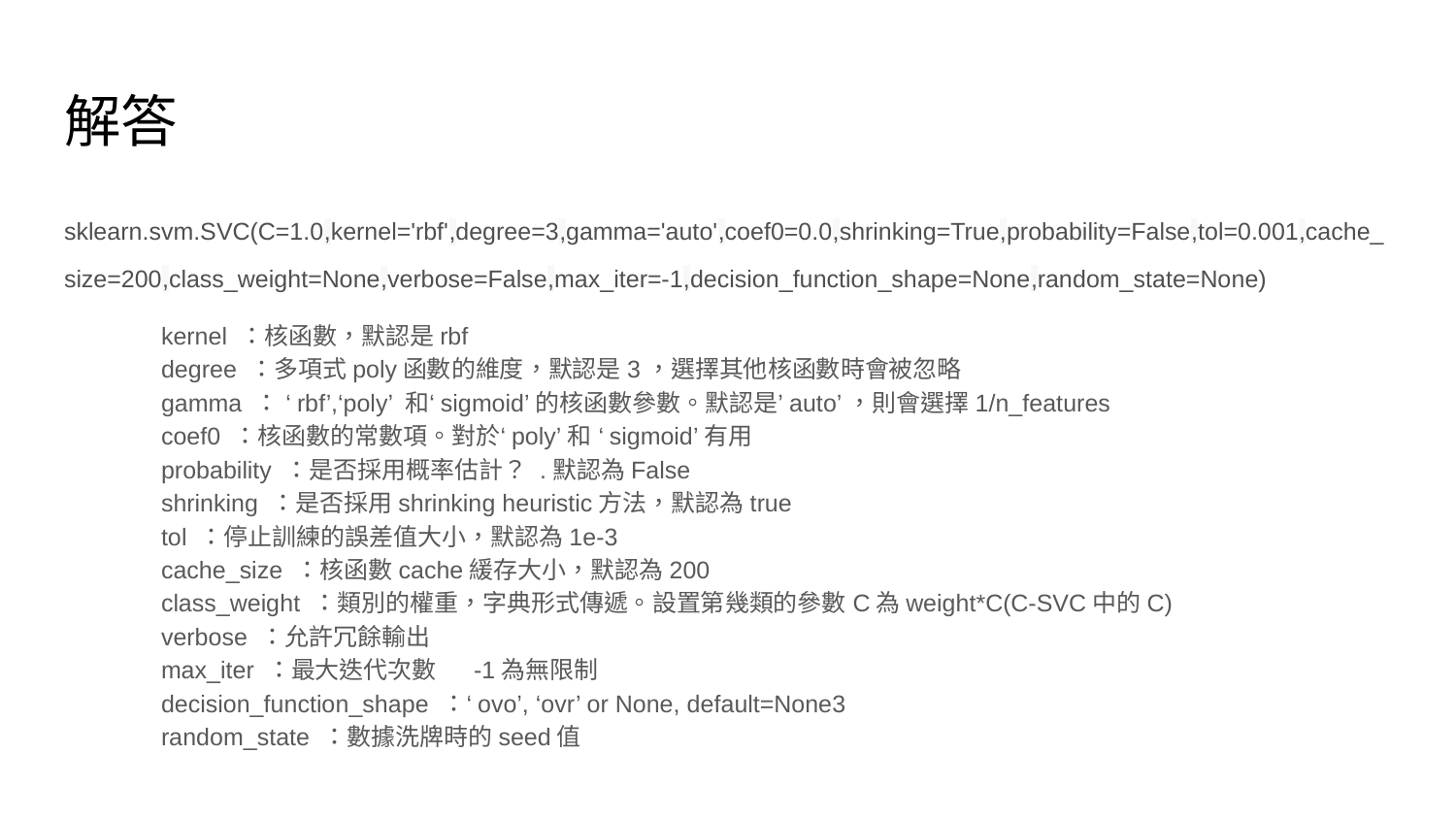

# 解答
sklearn.svm.SVC(C=1.0,kernel='rbf',degree=3,gamma='auto',coef0=0.0,shrinking=True,probability=False,tol=0.001,cache_size=200,class_weight=None,verbose=False,max_iter=-1,decision_function_shape=None,random_state=None)
kernel ：核函數，默認是rbf
degree ：多項式poly函數的維度，默認是3，選擇其他核函數時會被忽略
gamma ： ‘rbf’,‘poly’ 和‘sigmoid’的核函數參數。默認是’auto’，則會選擇1/n_features
coef0 ：核函數的常數項。對於‘poly’和 ‘sigmoid’有用
probability ：是否採用概率估計？ .默認為False
shrinking ：是否採用shrinking heuristic方法，默認為true
tol ：停止訓練的誤差值大小，默認為1e-3
cache_size ：核函數cache緩存大小，默認為200
class_weight ：類別的權重，字典形式傳遞。設置第幾類的參數C為weight*C(C-SVC中的C)
verbose ：允許冗餘輸出
max_iter ：最大迭代次數　 -1為無限制
decision_function_shape ：‘ovo’, ‘ovr’ or None, default=None3
random_state ：數據洗牌時的seed值